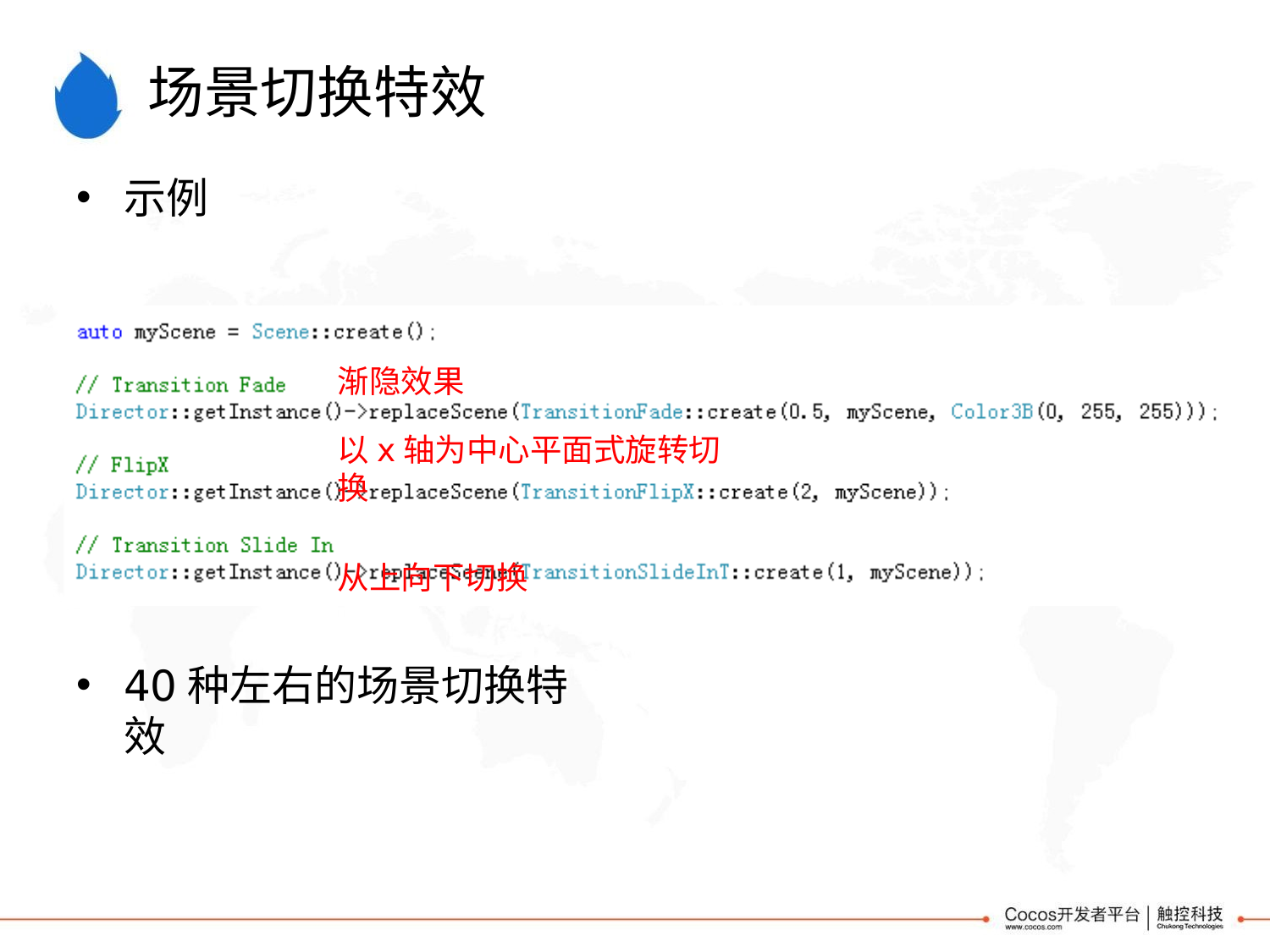

# 场景切换特效
示例

渐隐效果
以x轴为中心平面式旋转切换

从上向下切换
40种左右的场景切换特效